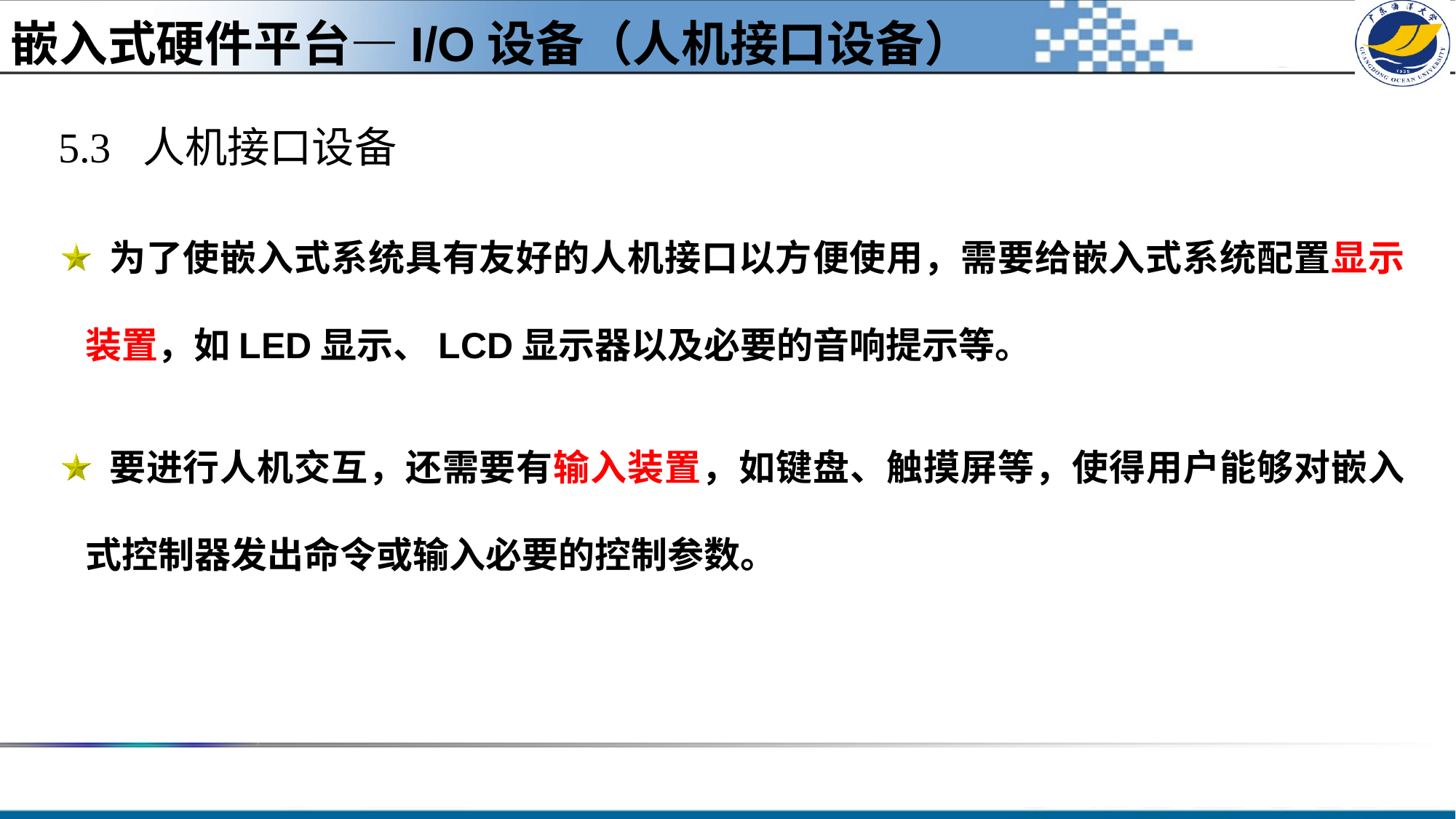

嵌入式硬件平台—I/O设备（人机接口设备）
# 5.3  人机接口设备
 为了使嵌入式系统具有友好的人机接口以方便使用，需要给嵌入式系统配置显示装置，如LED显示、LCD显示器以及必要的音响提示等。
 要进行人机交互，还需要有输入装置，如键盘、触摸屏等，使得用户能够对嵌入式控制器发出命令或输入必要的控制参数。
75